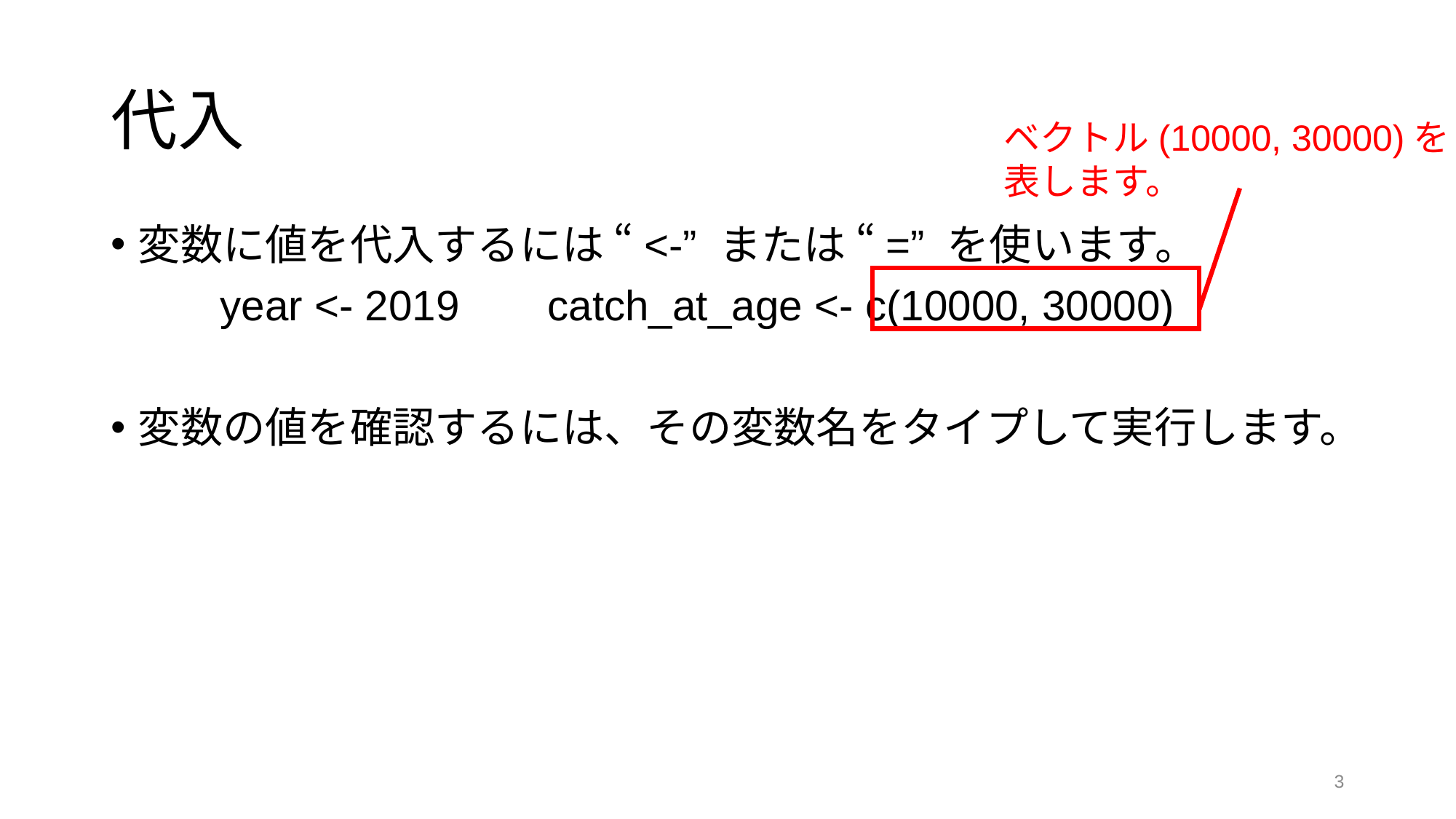

# 代入
ベクトル(10000, 30000)を表します。
変数に値を代入するには “<-” または “=” を使います。
	year <- 2019	catch_at_age <- c(10000, 30000)

変数の値を確認するには、その変数名をタイプして実行します。

3